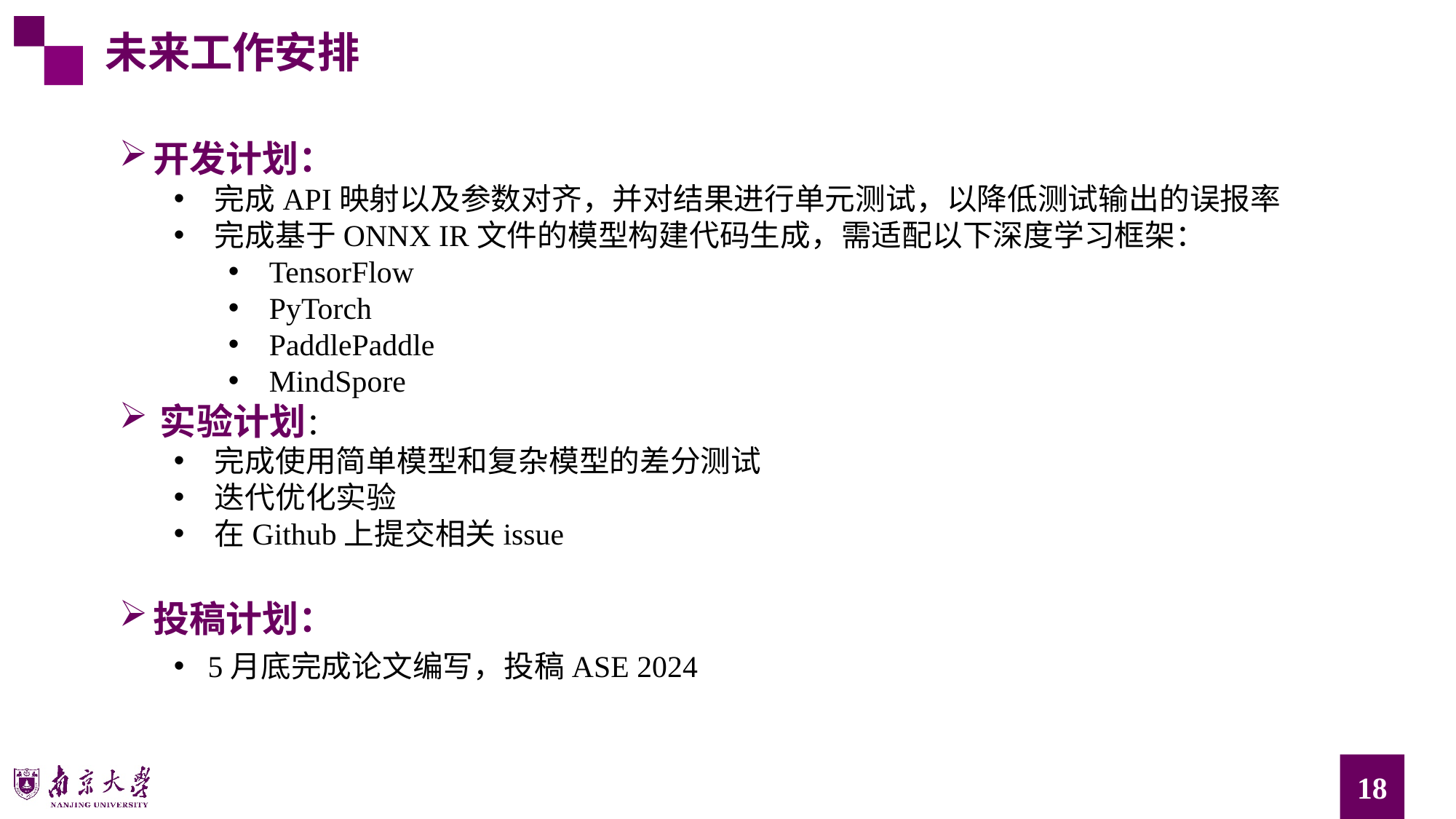

未来工作安排
开发计划：
完成API映射以及参数对齐，并对结果进行单元测试，以降低测试输出的误报率
完成基于ONNX IR文件的模型构建代码生成，需适配以下深度学习框架：
TensorFlow
PyTorch
PaddlePaddle
MindSpore
实验计划：
完成使用简单模型和复杂模型的差分测试
迭代优化实验
在Github上提交相关issue

投稿计划：
5月底完成论文编写，投稿ASE 2024

18